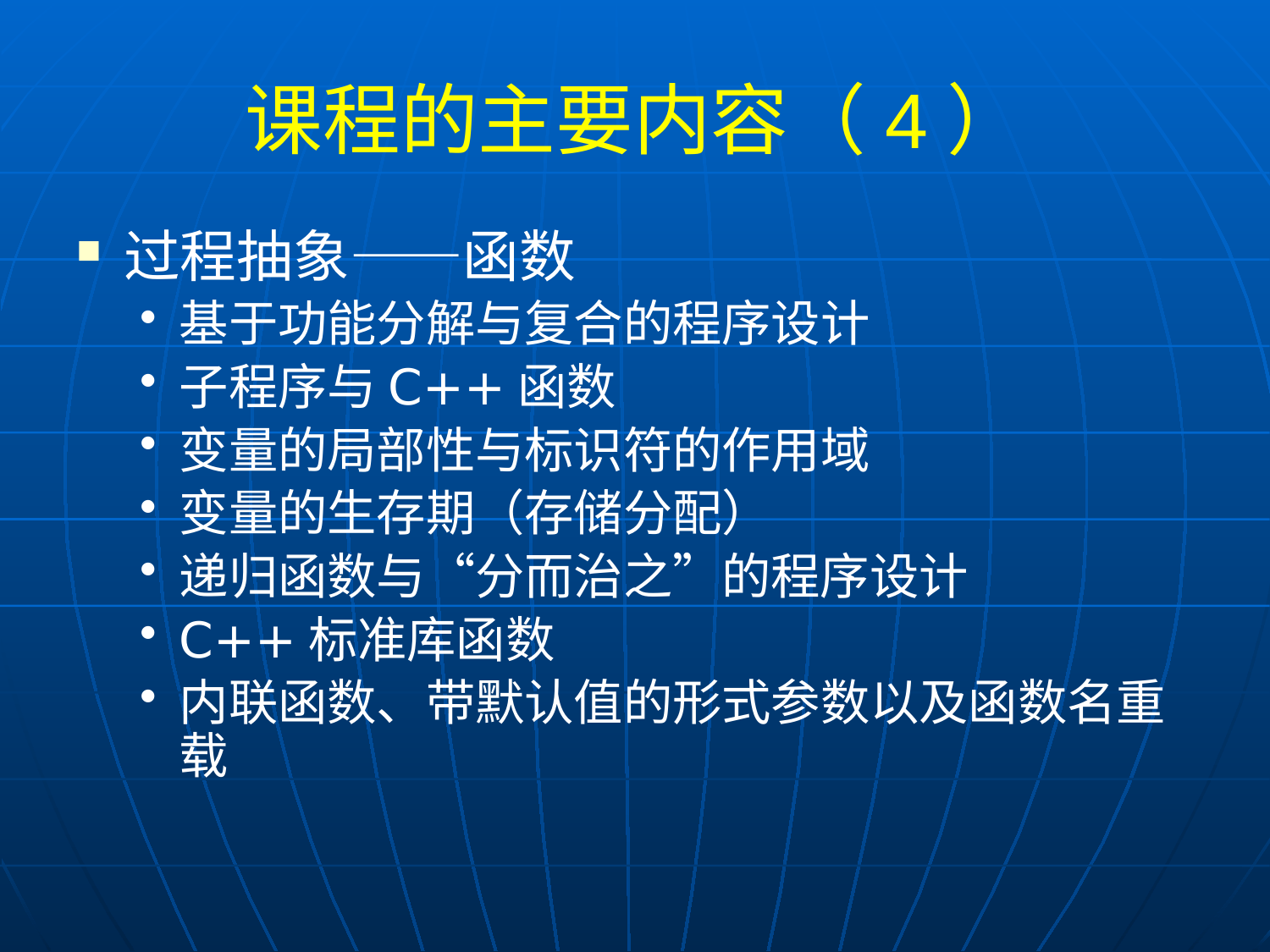

# 课程的主要内容（4）
过程抽象――函数
基于功能分解与复合的程序设计
子程序与C++函数
变量的局部性与标识符的作用域
变量的生存期（存储分配）
递归函数与“分而治之”的程序设计
C++标准库函数
内联函数、带默认值的形式参数以及函数名重载